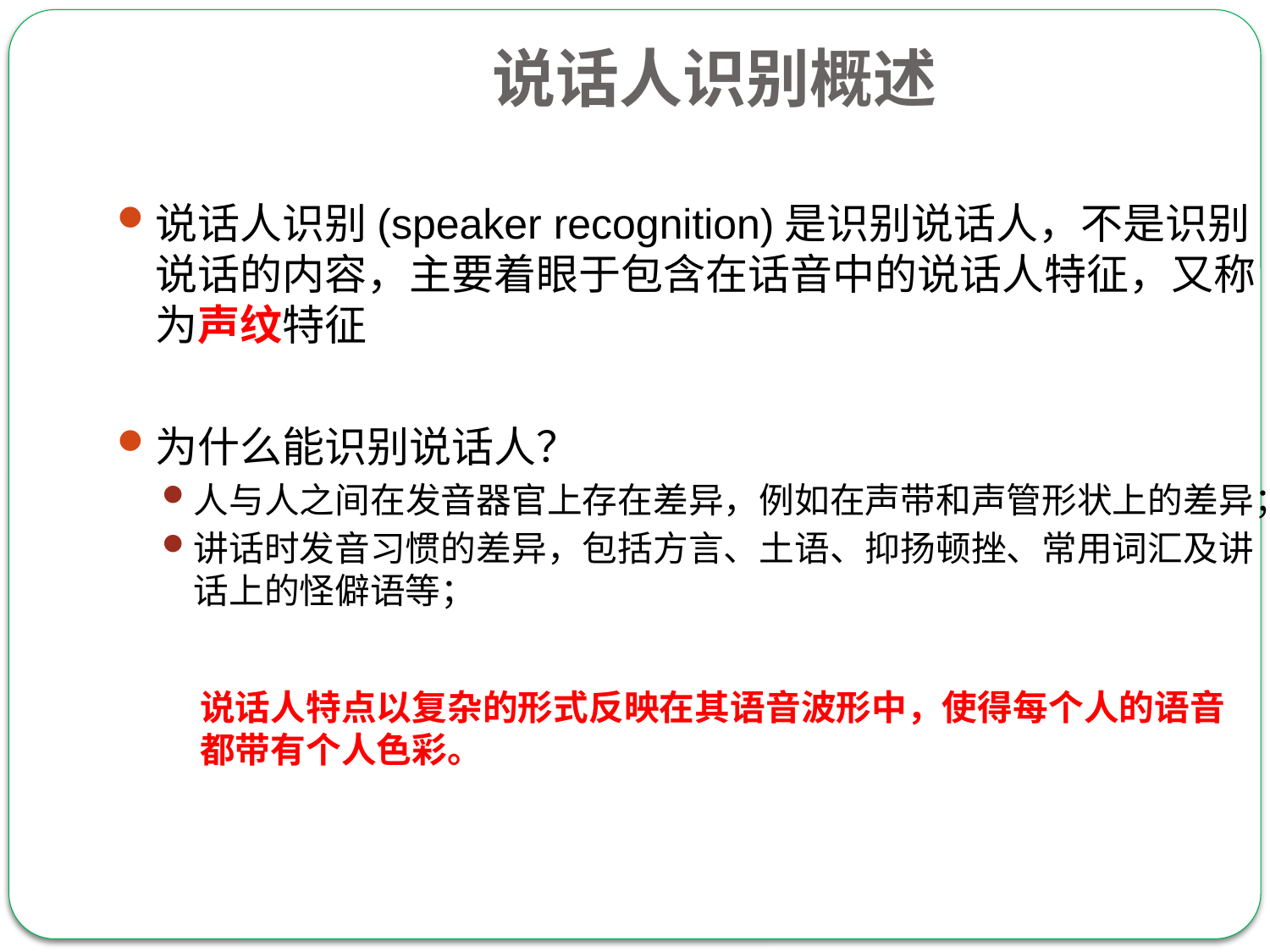

说话人识别概述
说话人识别(speaker recognition)是识别说话人，不是识别说话的内容，主要着眼于包含在话音中的说话人特征，又称为声纹特征

为什么能识别说话人？
人与人之间在发音器官上存在差异，例如在声带和声管形状上的差异；
讲话时发音习惯的差异，包括方言、土语、抑扬顿挫、常用词汇及讲话上的怪僻语等；

说话人特点以复杂的形式反映在其语音波形中，使得每个人的语音都带有个人色彩。